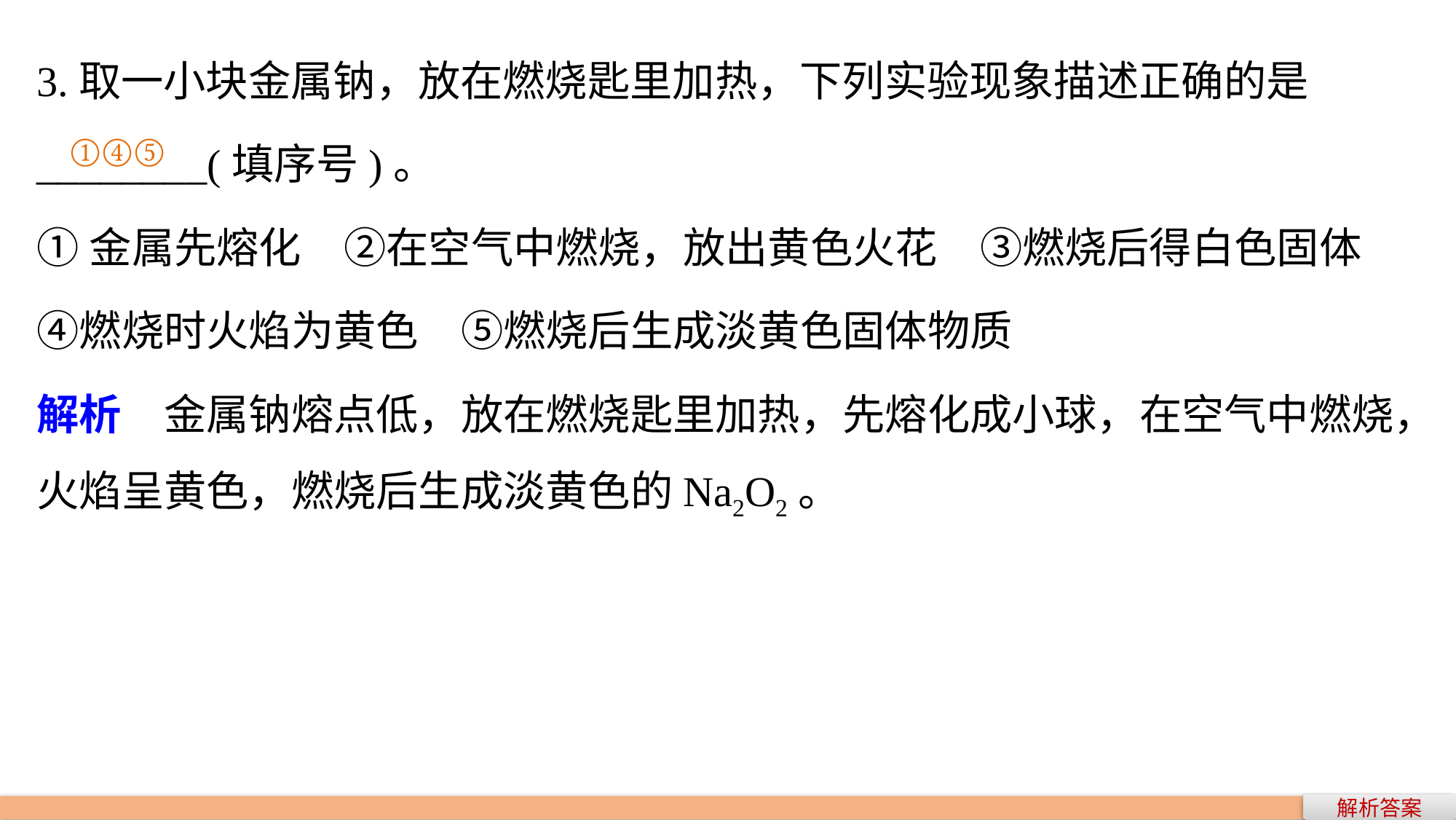

3.取一小块金属钠，放在燃烧匙里加热，下列实验现象描述正确的是________(填序号)。
①金属先熔化　②在空气中燃烧，放出黄色火花　③燃烧后得白色固体　④燃烧时火焰为黄色　⑤燃烧后生成淡黄色固体物质
解析　金属钠熔点低，放在燃烧匙里加热，先熔化成小球，在空气中燃烧，火焰呈黄色，燃烧后生成淡黄色的Na2O2。
①④⑤
解析答案